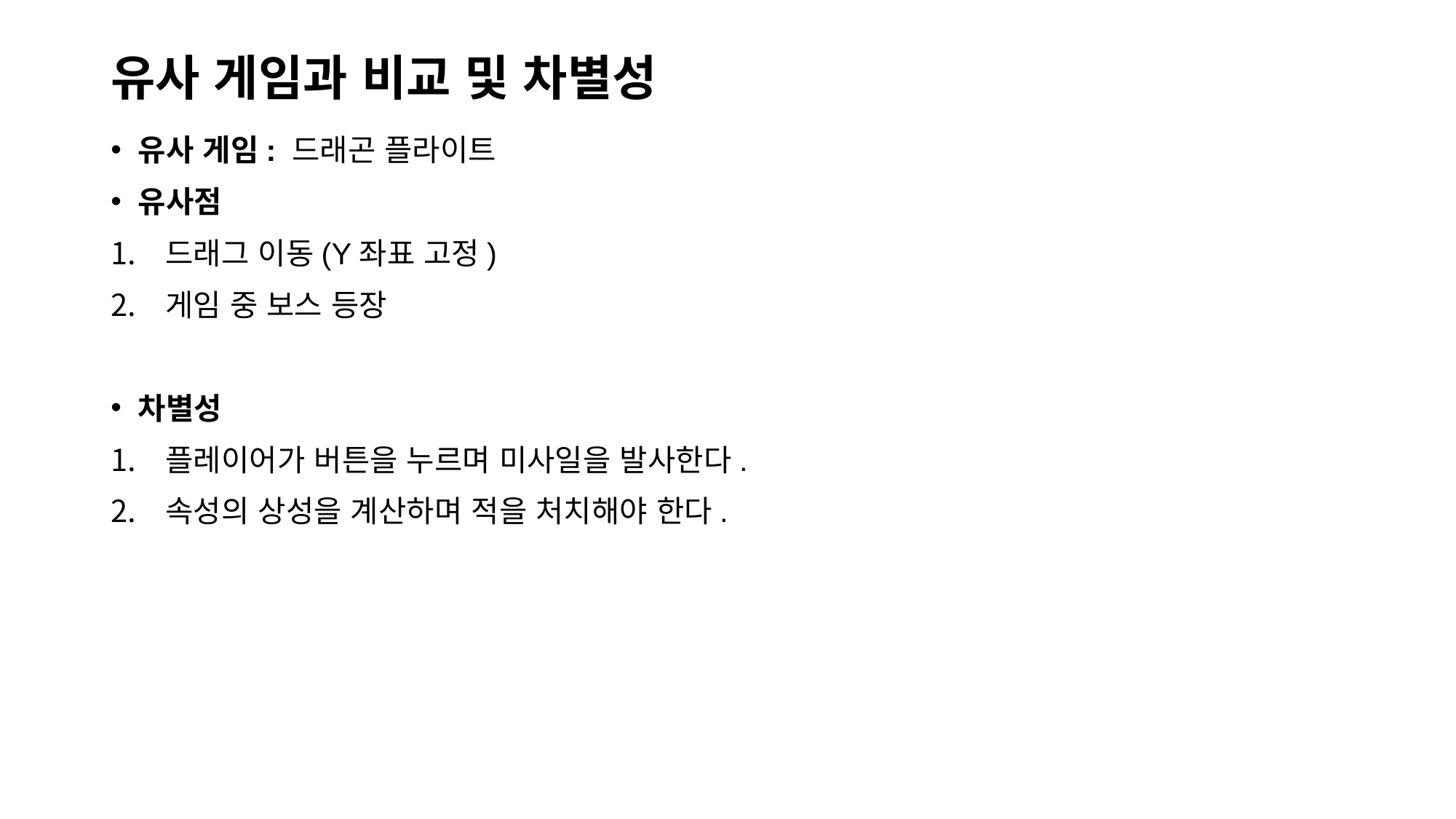

# 유사 게임과 비교 및 차별성
유사 게임: 드래곤 플라이트
유사점
드래그 이동(Y좌표 고정)
게임 중 보스 등장

차별성
플레이어가 버튼을 누르며 미사일을 발사한다.
속성의 상성을 계산하며 적을 처치해야 한다.